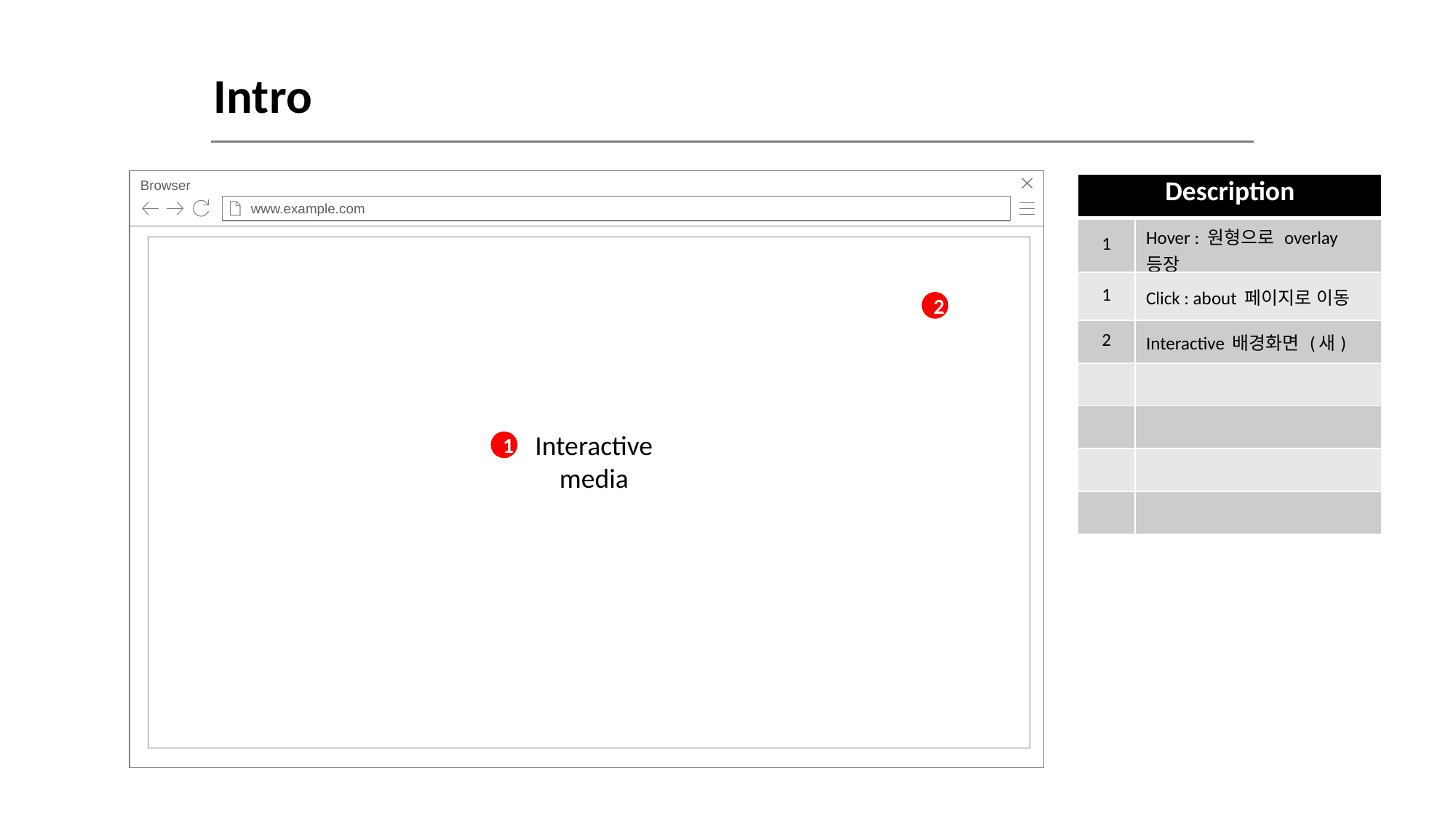

Intro
Browser

www.example.com

| Description |  |
| --- | --- |
| 1 | Hover : 원형으로 overlay 등장 |
| 1 | Click : about 페이지로 이동 |
| 2 | Interactive 배경화면 (새) |
|  |  |
|  |  |
|  |  |
|  |  |

2
Interactive
media
1